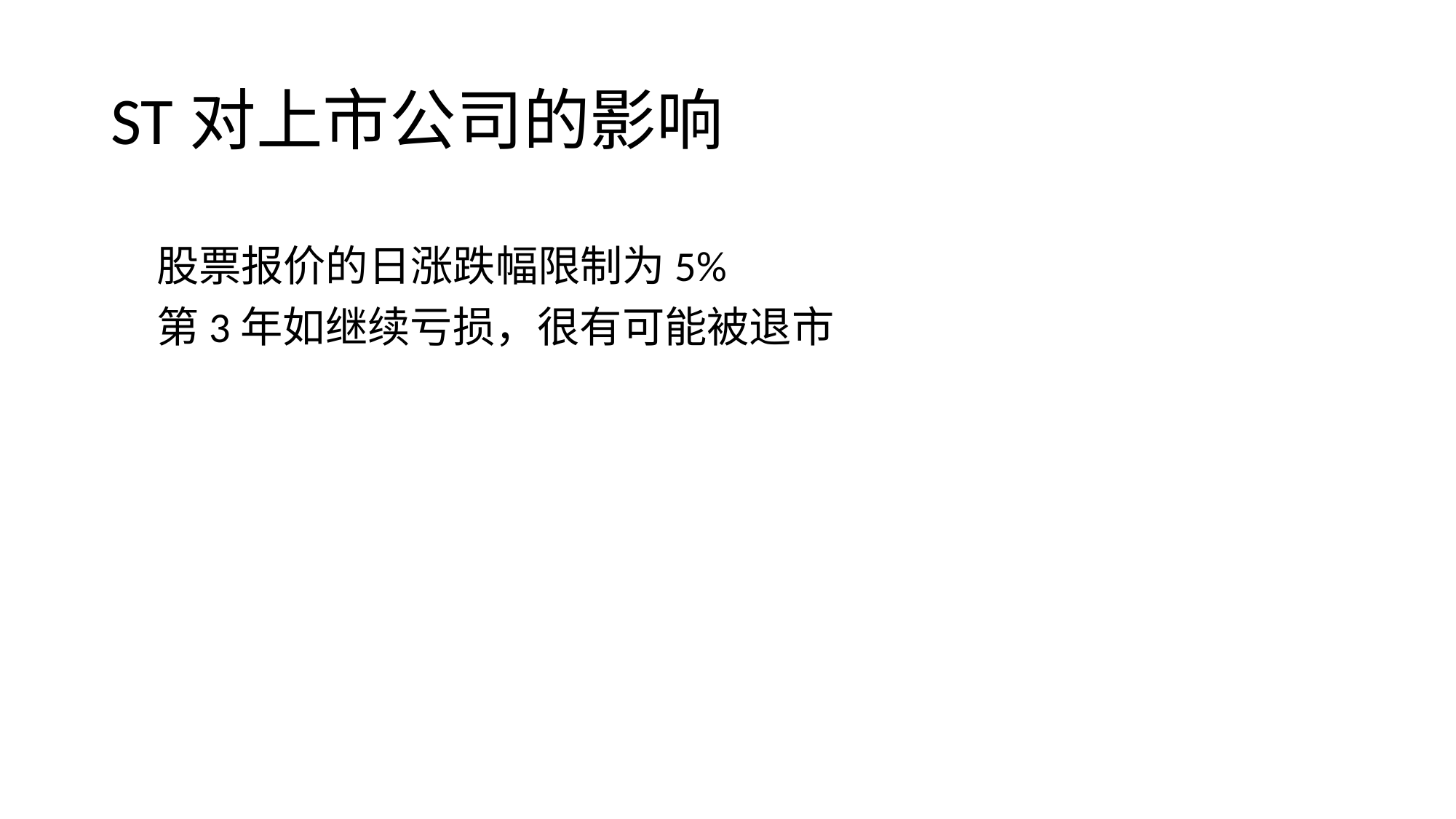

# ST对上市公司的影响

股票报价的日涨跌幅限制为5%
第3年如继续亏损，很有可能被退市